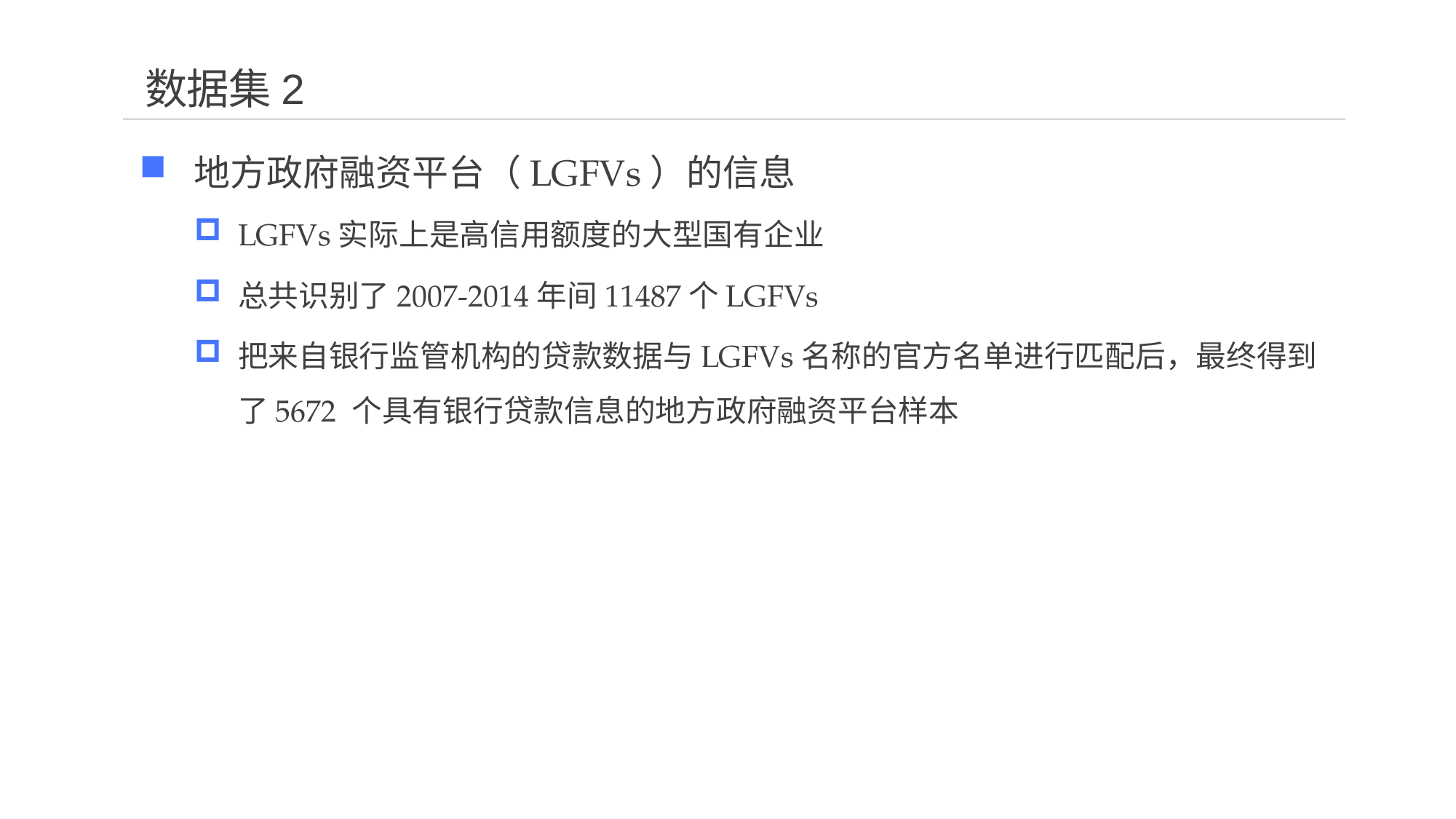

# 数据集2
地方政府融资平台（LGFVs）的信息
LGFVs实际上是高信用额度的大型国有企业
总共识别了2007-2014年间11487个LGFVs
把来自银行监管机构的贷款数据与LGFVs名称的官方名单进行匹配后，最终得到了5672 个具有银行贷款信息的地方政府融资平台样本